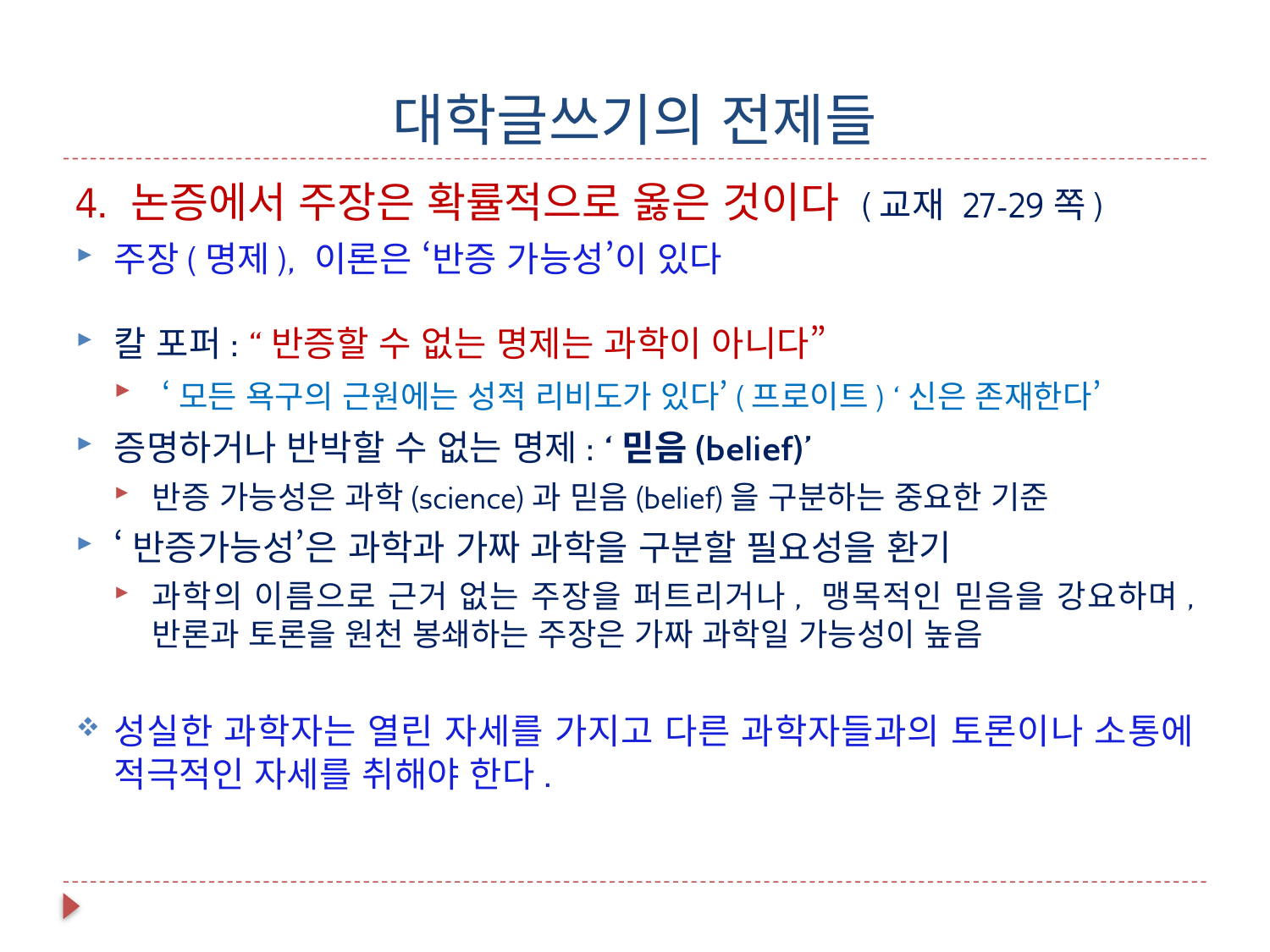

# 대학글쓰기의 전제들
4. 논증에서 주장은 확률적으로 옳은 것이다 (교재 27-29쪽)
주장(명제), 이론은 ‘반증 가능성’이 있다

칼 포퍼: “반증할 수 없는 명제는 과학이 아니다”
 ‘모든 욕구의 근원에는 성적 리비도가 있다’(프로이트) ‘신은 존재한다’
증명하거나 반박할 수 없는 명제: ‘믿음(belief)’
반증 가능성은 과학(science)과 믿음(belief)을 구분하는 중요한 기준
‘반증가능성’은 과학과 가짜 과학을 구분할 필요성을 환기
과학의 이름으로 근거 없는 주장을 퍼트리거나, 맹목적인 믿음을 강요하며, 반론과 토론을 원천 봉쇄하는 주장은 가짜 과학일 가능성이 높음

성실한 과학자는 열린 자세를 가지고 다른 과학자들과의 토론이나 소통에 적극적인 자세를 취해야 한다.